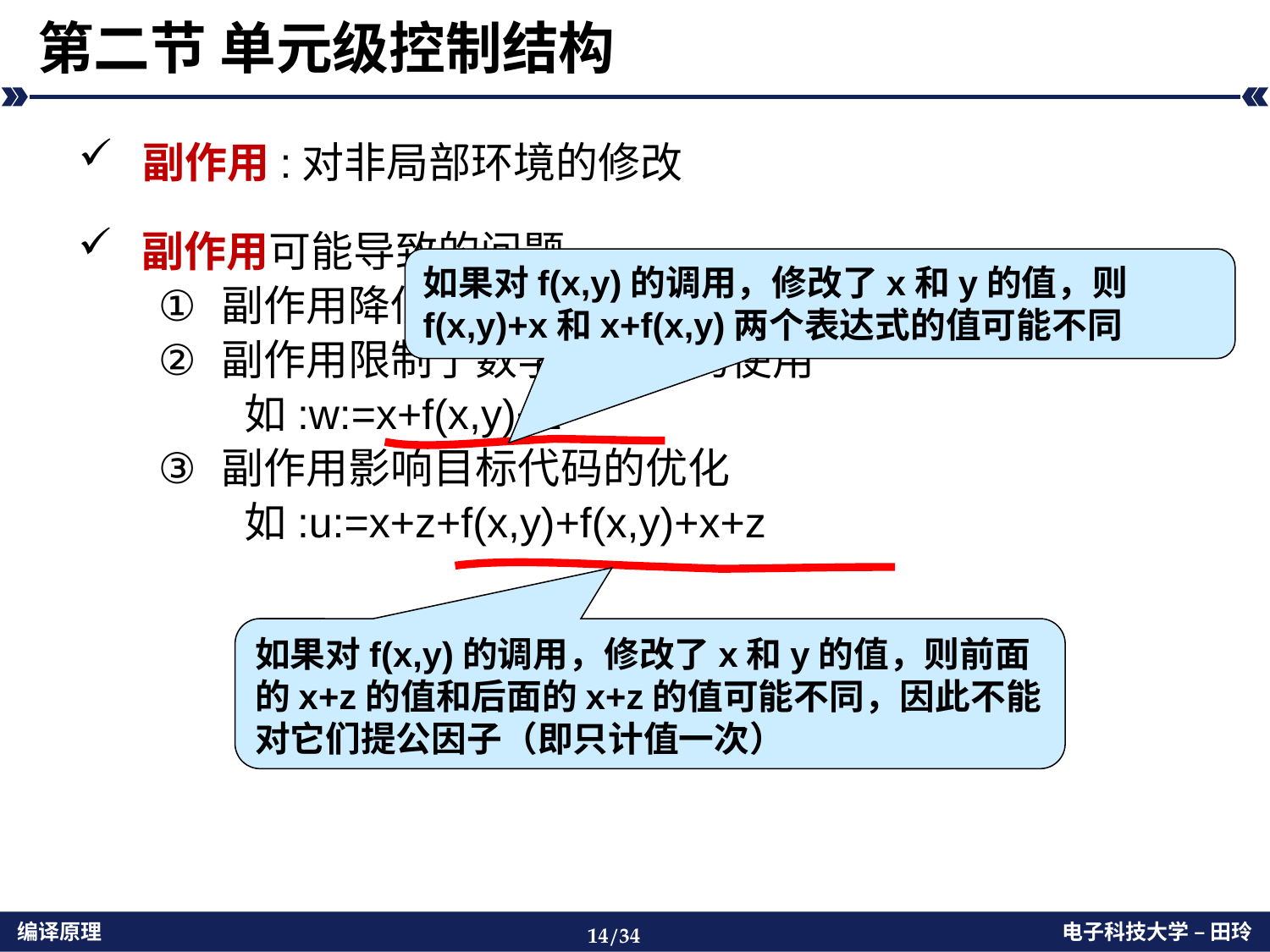

# 第二节 单元级控制结构
  副作用:对非局部环境的修改
副作用可能导致的问题
副作用降低了程序的可读性
副作用限制了数学运算律的使用
        如:w:=x+f(x,y)+z
副作用影响目标代码的优化
        如:u:=x+z+f(x,y)+f(x,y)+x+z
如果对f(x,y)的调用，修改了x和y的值，则f(x,y)+x和x+f(x,y)两个表达式的值可能不同

如果对f(x,y)的调用，修改了x和y的值，则前面的x+z的值和后面的x+z的值可能不同，因此不能对它们提公因子（即只计值一次）